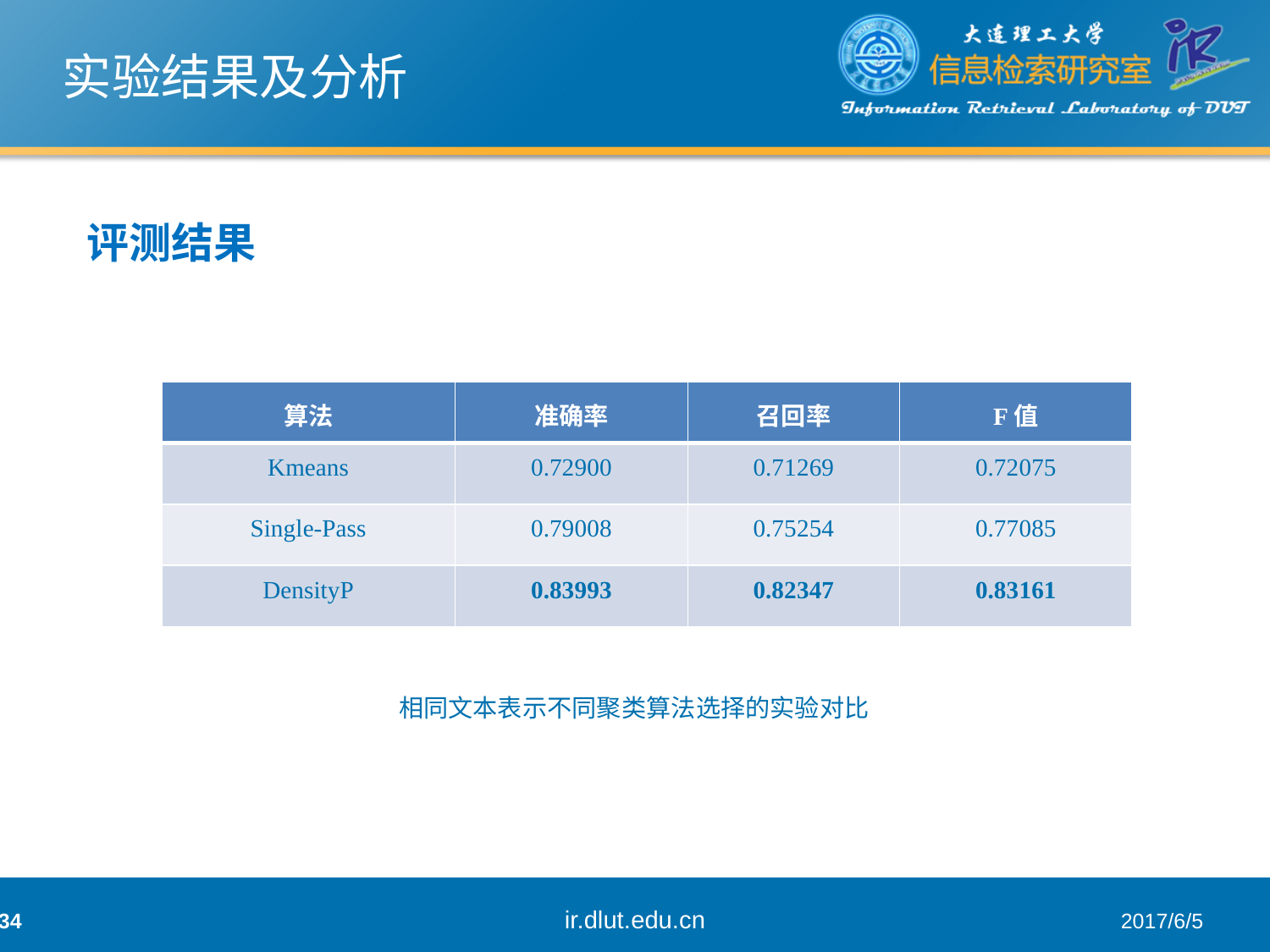

# 实验结果及分析
评测结果
| 算法 | 准确率 | 召回率 | F值 |
| --- | --- | --- | --- |
| Kmeans | 0.72900 | 0.71269 | 0.72075 |
| Single-Pass | 0.79008 | 0.75254 | 0.77085 |
| DensityP | 0.83993 | 0.82347 | 0.83161 |
相同文本表示不同聚类算法选择的实验对比